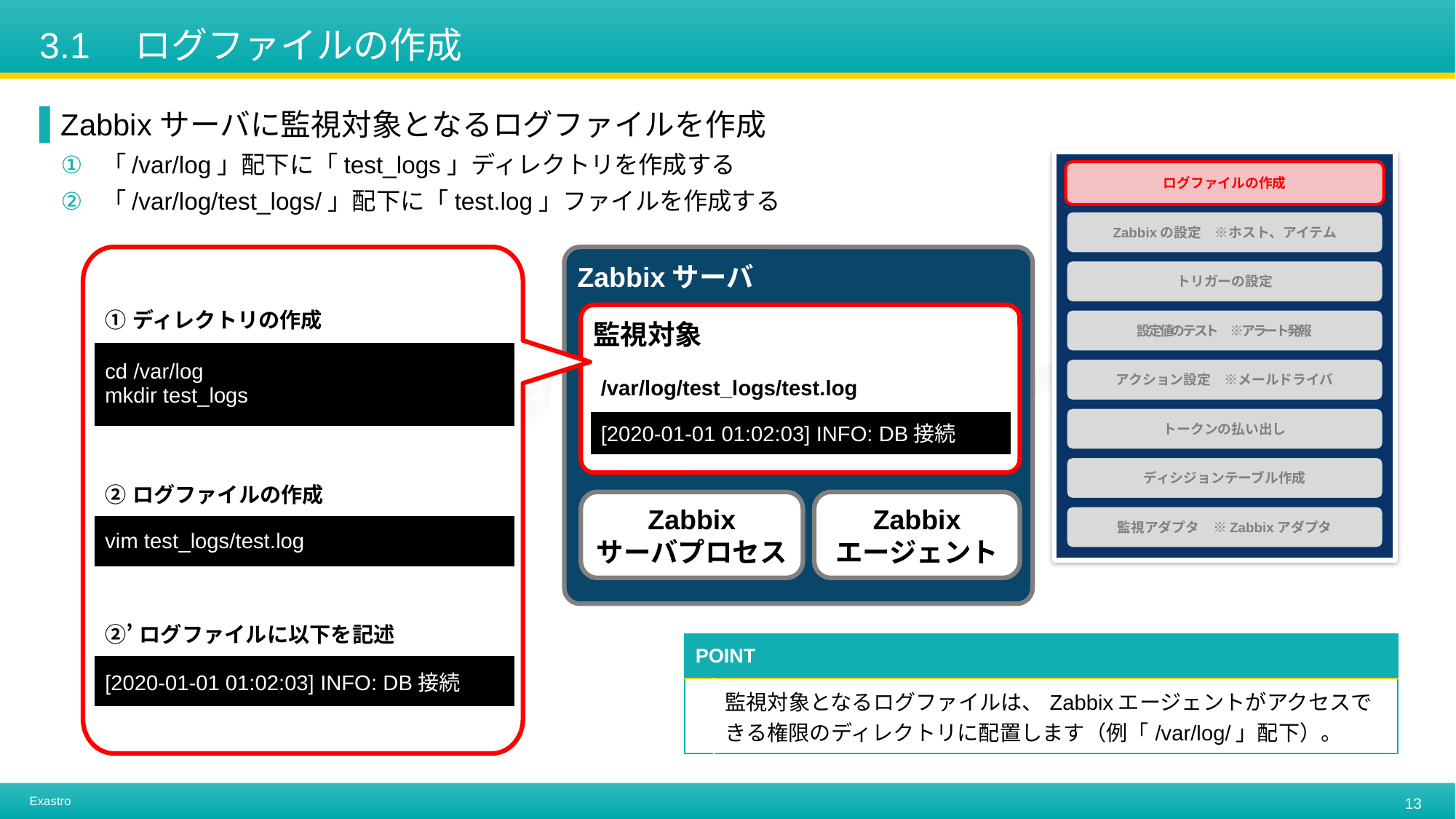

# 3.1　ログファイルの作成
Zabbixサーバに監視対象となるログファイルを作成
「/var/log」配下に「test_logs」ディレクトリを作成する
「/var/log/test_logs/」配下に「test.log」ファイルを作成する

ログファイルの作成
Zabbixの設定　※ホスト、アイテム
トリガーの設定
設定値のテスト　※アラート発報
アクション設定　※メールドライバ
トークンの払い出し
ディシジョンテーブル作成
監視アダプタ　※Zabbixアダプタ

Zabbixサーバ
| ①ディレクトリの作成 |
| --- |
| cd /var/log mkdir test\_logs |
|  |
| ②ログファイルの作成 |
| vim test\_logs/test.log |
|  |
| ②’ログファイルに以下を記述 |
| [2020-01-01 01:02:03] INFO: DB接続 |
監視対象
| /var/log/test\_logs/test.log |
| --- |
| [2020-01-01 01:02:03] INFO: DB接続 |
Zabbix
サーバプロセス
Zabbix
エージェント
| POINT |  |
| --- | --- |
|  | 監視対象となるログファイルは、Zabbixエージェントがアクセスできる権限のディレクトリに配置します（例「/var/log/」配下）。 |